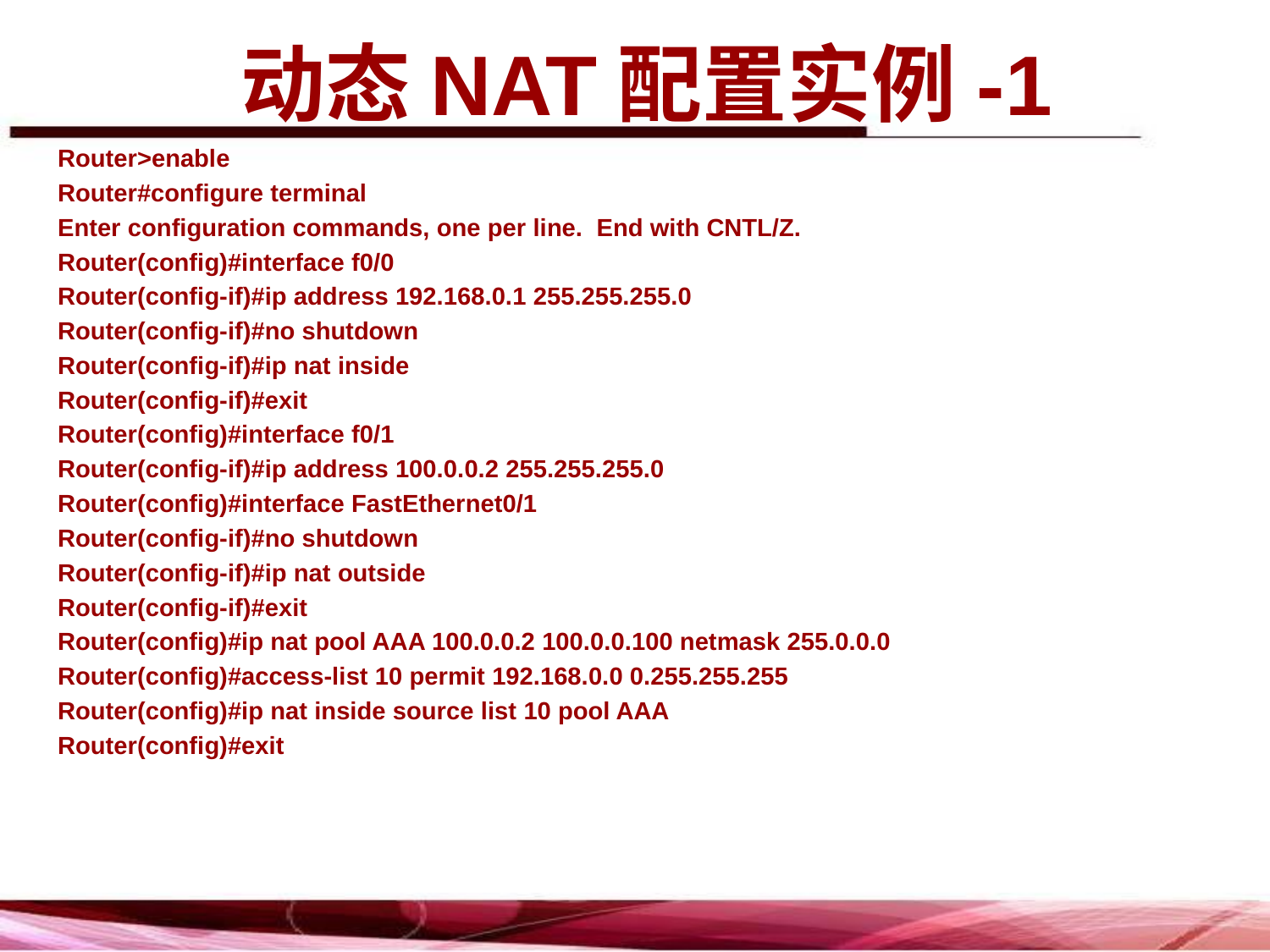

动态NAT配置实例-1
Router>enable
Router#configure terminal
Enter configuration commands, one per line.  End with CNTL/Z.
Router(config)#interface f0/0
Router(config-if)#ip address 192.168.0.1 255.255.255.0
Router(config-if)#no shutdown
Router(config-if)#ip nat inside
Router(config-if)#exit
Router(config)#interface f0/1
Router(config-if)#ip address 100.0.0.2 255.255.255.0
Router(config)#interface FastEthernet0/1
Router(config-if)#no shutdown
Router(config-if)#ip nat outside
Router(config-if)#exit
Router(config)#ip nat pool AAA 100.0.0.2 100.0.0.100 netmask 255.0.0.0
Router(config)#access-list 10 permit 192.168.0.0 0.255.255.255
Router(config)#ip nat inside source list 10 pool AAA
Router(config)#exit